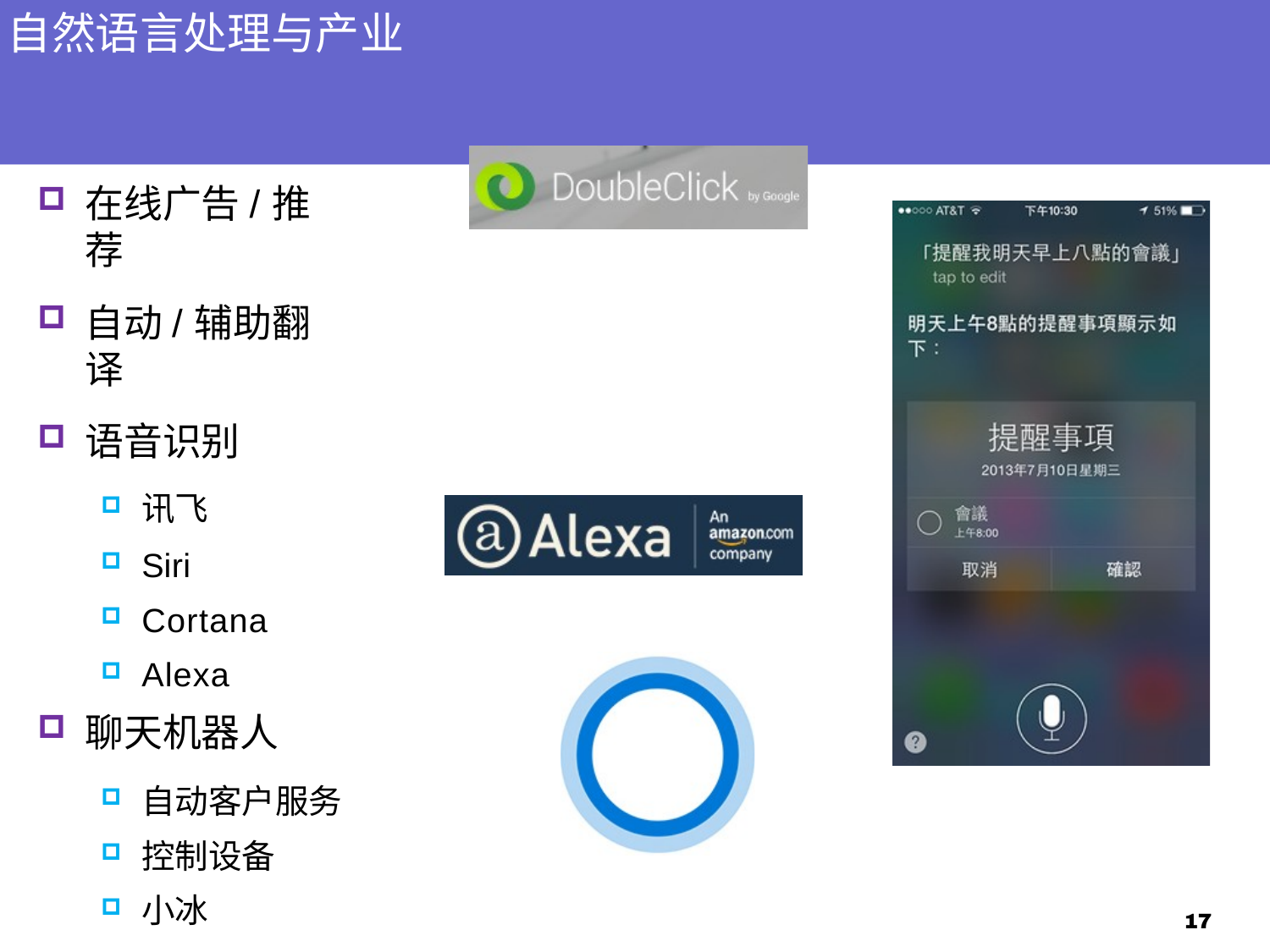

# 自然语言处理与产业
搜索
在线广告/推荐
自动/辅助翻译
语音识别
讯飞
Siri
Cortana
Alexa
聊天机器人
自动客户服务
控制设备
小冰

17